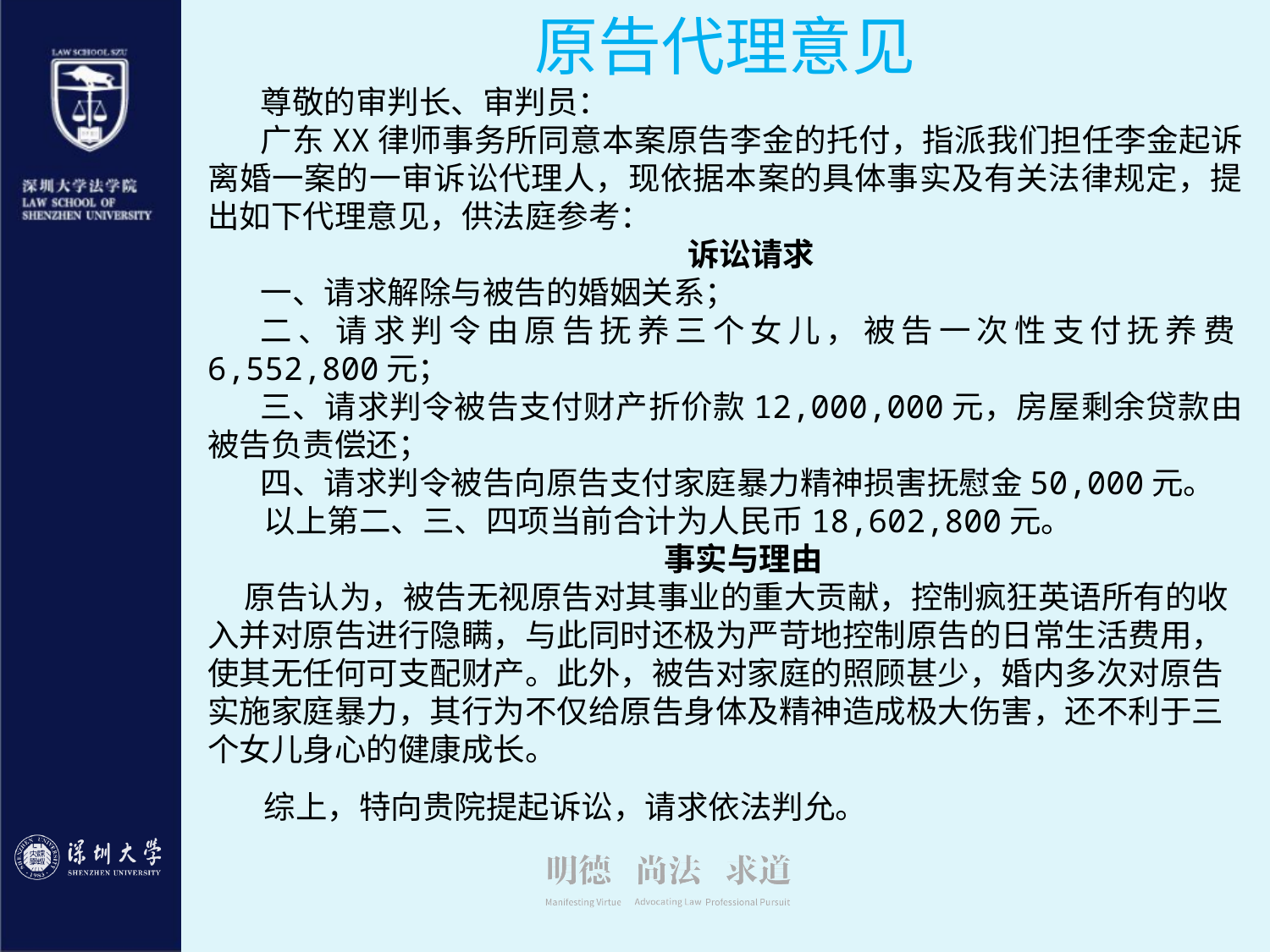

原告代理意见
尊敬的审判长、审判员：
广东XX律师事务所同意本案原告李金的托付，指派我们担任李金起诉离婚一案的一审诉讼代理人，现依据本案的具体事实及有关法律规定，提出如下代理意见，供法庭参考：
诉讼请求
一、请求解除与被告的婚姻关系；
二、请求判令由原告抚养三个女儿，被告一次性支付抚养费6,552,800元；
三、请求判令被告支付财产折价款12,000,000元，房屋剩余贷款由被告负责偿还；
四、请求判令被告向原告支付家庭暴力精神损害抚慰金50,000元。
以上第二、三、四项当前合计为人民币18,602,800元。
事实与理由
原告认为，被告无视原告对其事业的重大贡献，控制疯狂英语所有的收入并对原告进行隐瞒，与此同时还极为严苛地控制原告的日常生活费用，使其无任何可支配财产。此外，被告对家庭的照顾甚少，婚内多次对原告实施家庭暴力，其行为不仅给原告身体及精神造成极大伤害，还不利于三个女儿身心的健康成长。
综上，特向贵院提起诉讼，请求依法判允。